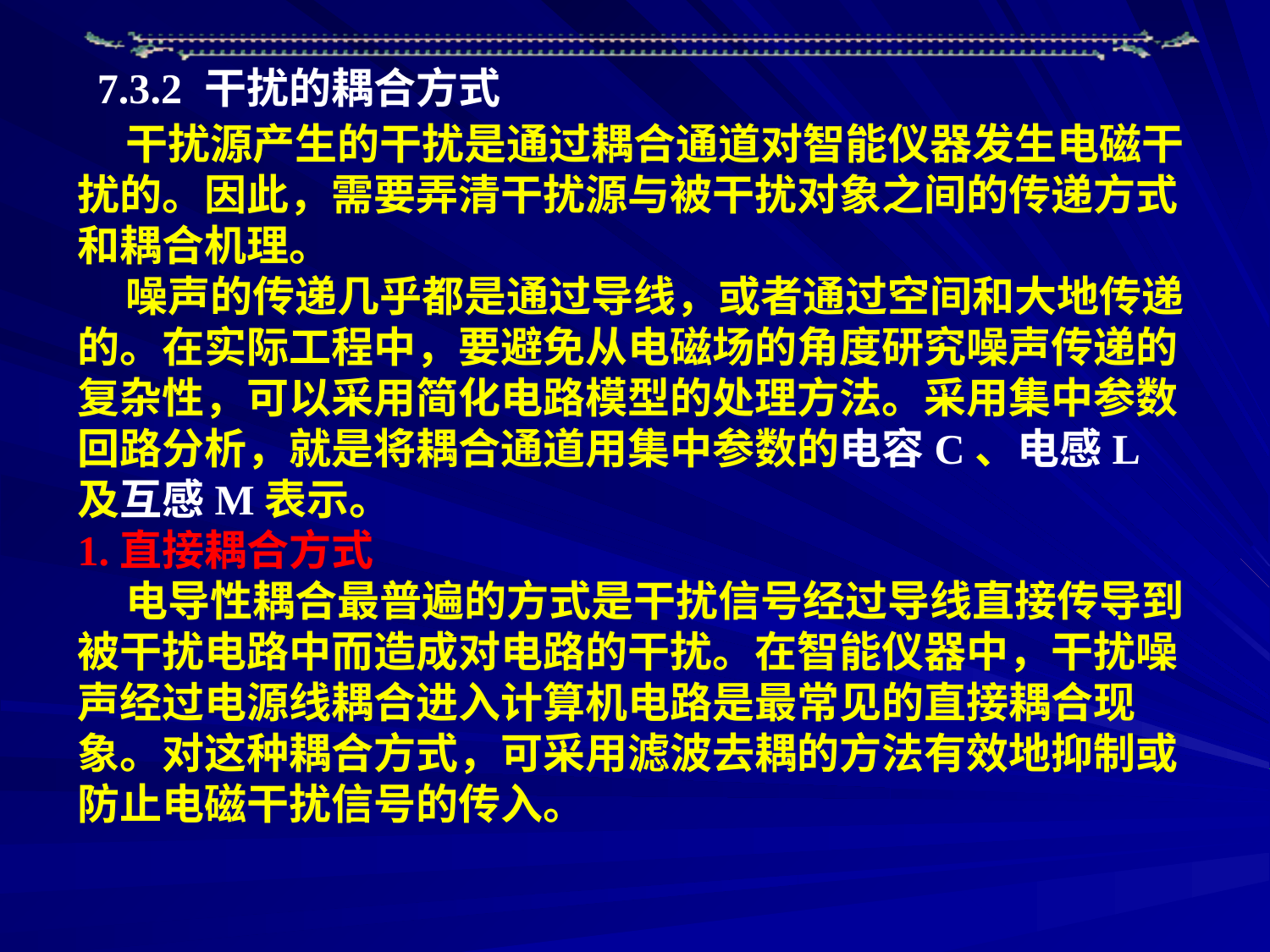

7.3.2 干扰的耦合方式
    干扰源产生的干扰是通过耦合通道对智能仪器发生电磁干扰的。因此，需要弄清干扰源与被干扰对象之间的传递方式和耦合机理。
    噪声的传递几乎都是通过导线，或者通过空间和大地传递的。在实际工程中，要避免从电磁场的角度研究噪声传递的复杂性，可以采用简化电路模型的处理方法。采用集中参数回路分析，就是将耦合通道用集中参数的电容C、电感L及互感M表示。
1.直接耦合方式
    电导性耦合最普遍的方式是干扰信号经过导线直接传导到被干扰电路中而造成对电路的干扰。在智能仪器中，干扰噪声经过电源线耦合进入计算机电路是最常见的直接耦合现象。对这种耦合方式，可采用滤波去耦的方法有效地抑制或防止电磁干扰信号的传入。